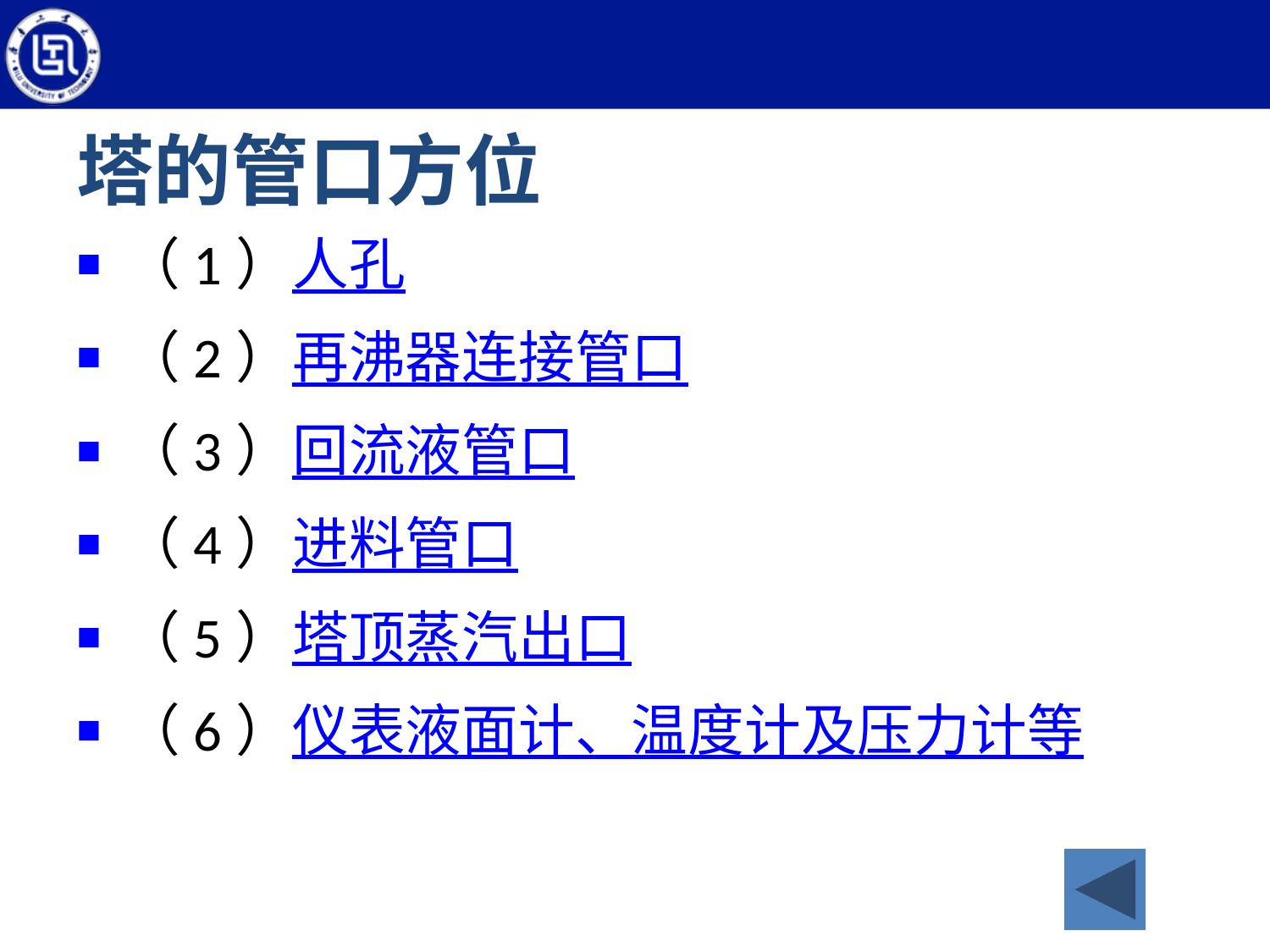

# 塔的管口方位
（1）人孔
（2）再沸器连接管口
（3）回流液管口
（4）进料管口
（5）塔顶蒸汽出口
（6）仪表液面计、温度计及压力计等